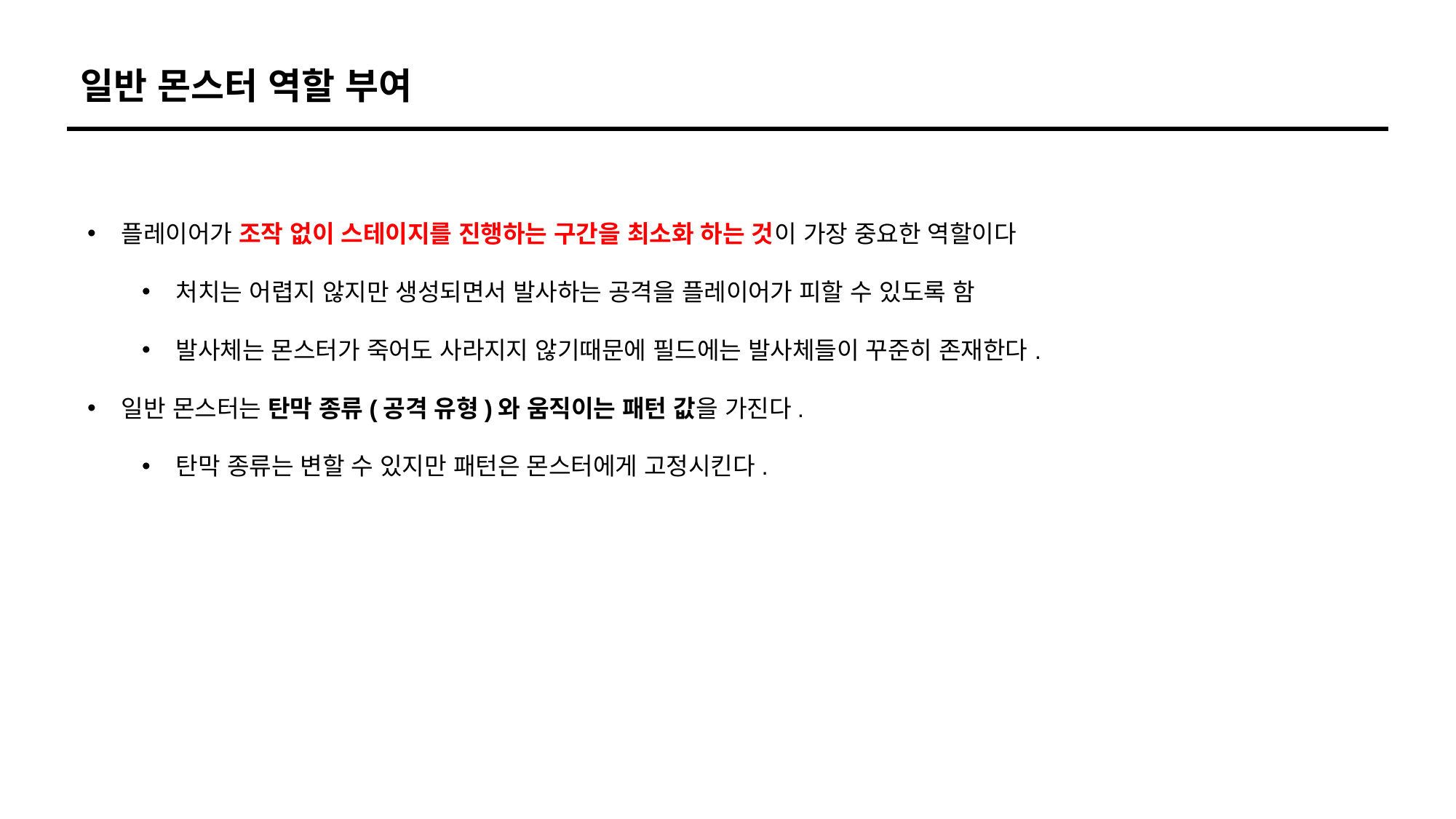

일반 몬스터 역할 부여
플레이어가 조작 없이 스테이지를 진행하는 구간을 최소화 하는 것이 가장 중요한 역할이다
처치는 어렵지 않지만 생성되면서 발사하는 공격을 플레이어가 피할 수 있도록 함
발사체는 몬스터가 죽어도 사라지지 않기때문에 필드에는 발사체들이 꾸준히 존재한다.
일반 몬스터는 탄막 종류(공격 유형)와 움직이는 패턴 값을 가진다.
탄막 종류는 변할 수 있지만 패턴은 몬스터에게 고정시킨다.